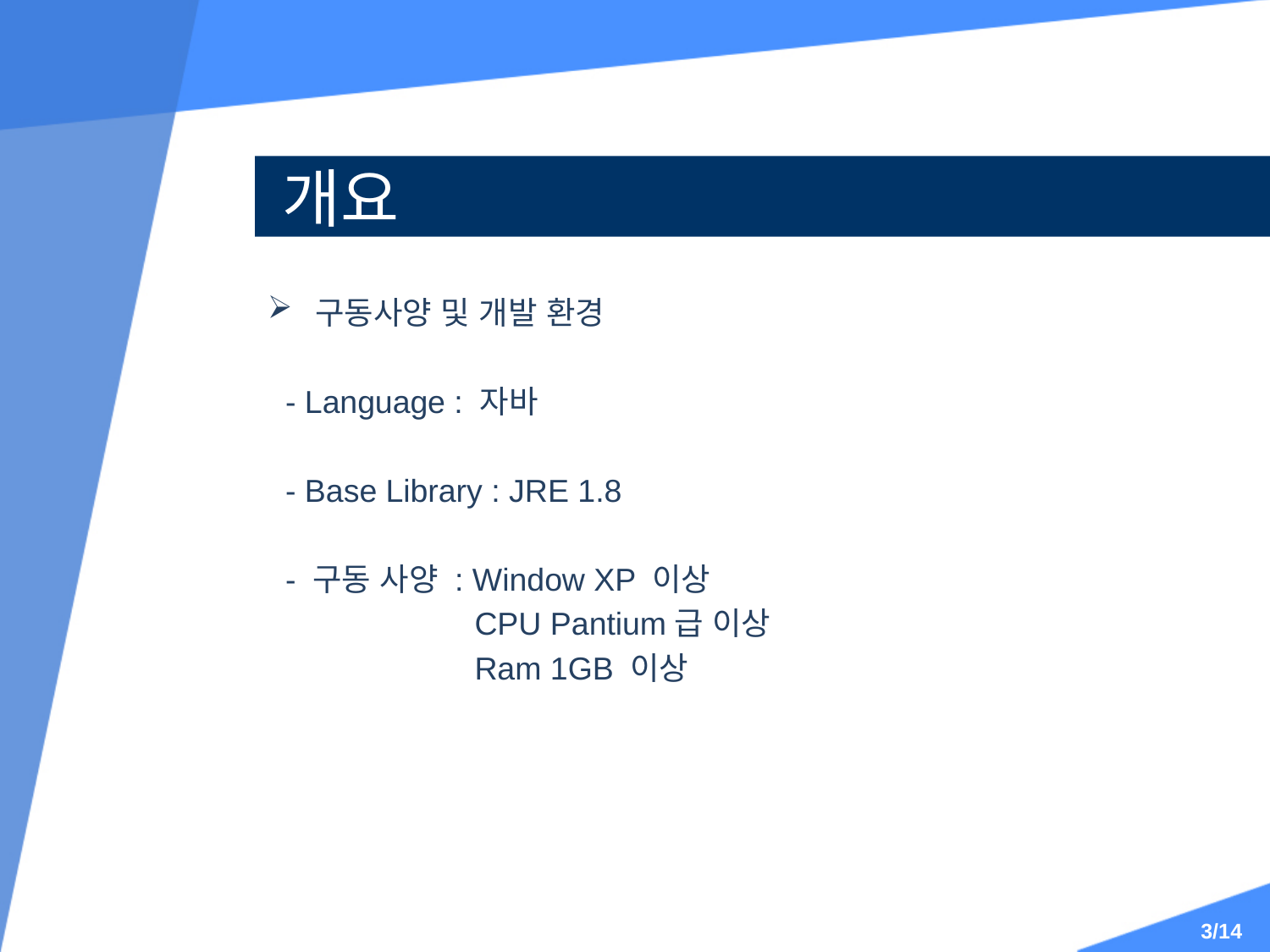

개요
구동사양 및 개발 환경

  - Language : 자바

  - Base Library : JRE 1.8

  - 구동 사양 : Window XP 이상
	         CPU Pantium급 이상
	         Ram 1GB 이상

3/14